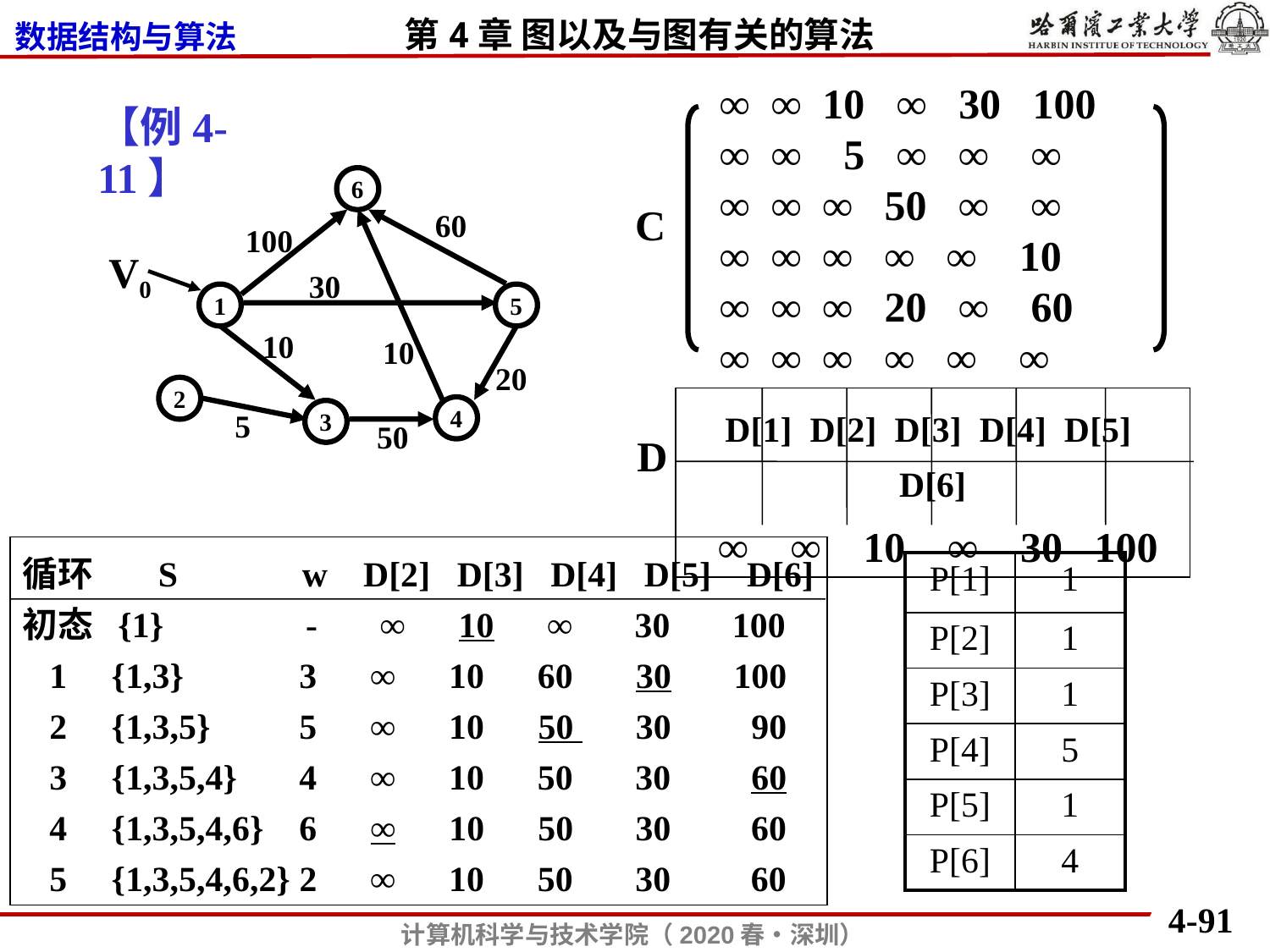

∞  ∞  10   ∞   30   100
∞  ∞    5   ∞   ∞    ∞
∞  ∞  ∞   50   ∞    ∞
∞  ∞  ∞   ∞   ∞    10
∞  ∞  ∞   20   ∞    60
∞  ∞  ∞   ∞   ∞    ∞

C
【例4-11】
6
60

100
V0
30

1
5

10

10

20
2
4

3
5
50

D[1]  D[2]  D[3]  D[4]  D[5]  D[6]
 ∞    ∞    10    ∞    30   100
D

循环       S              w    D[2]   D[3]   D[4]   D[5]    D[6]
初态  {1}                -       ∞      10      ∞       30       100
   1     {1,3}             3      ∞      10      60       30       100
   2     {1,3,5}          5      ∞      10      50       30         90
   3     {1,3,5,4}       4      ∞      10      50       30         60
   4     {1,3,5,4,6}    6      ∞      10      50       30         60
   5     {1,3,5,4,6,2} 2      ∞      10      50       30         60

| P[1] | 1 |
| --- | --- |
| P[2] | 1 |
| P[3] | 1 |
| P[4] | 5 |
| P[5] | 1 |
| P[6] | 4 |